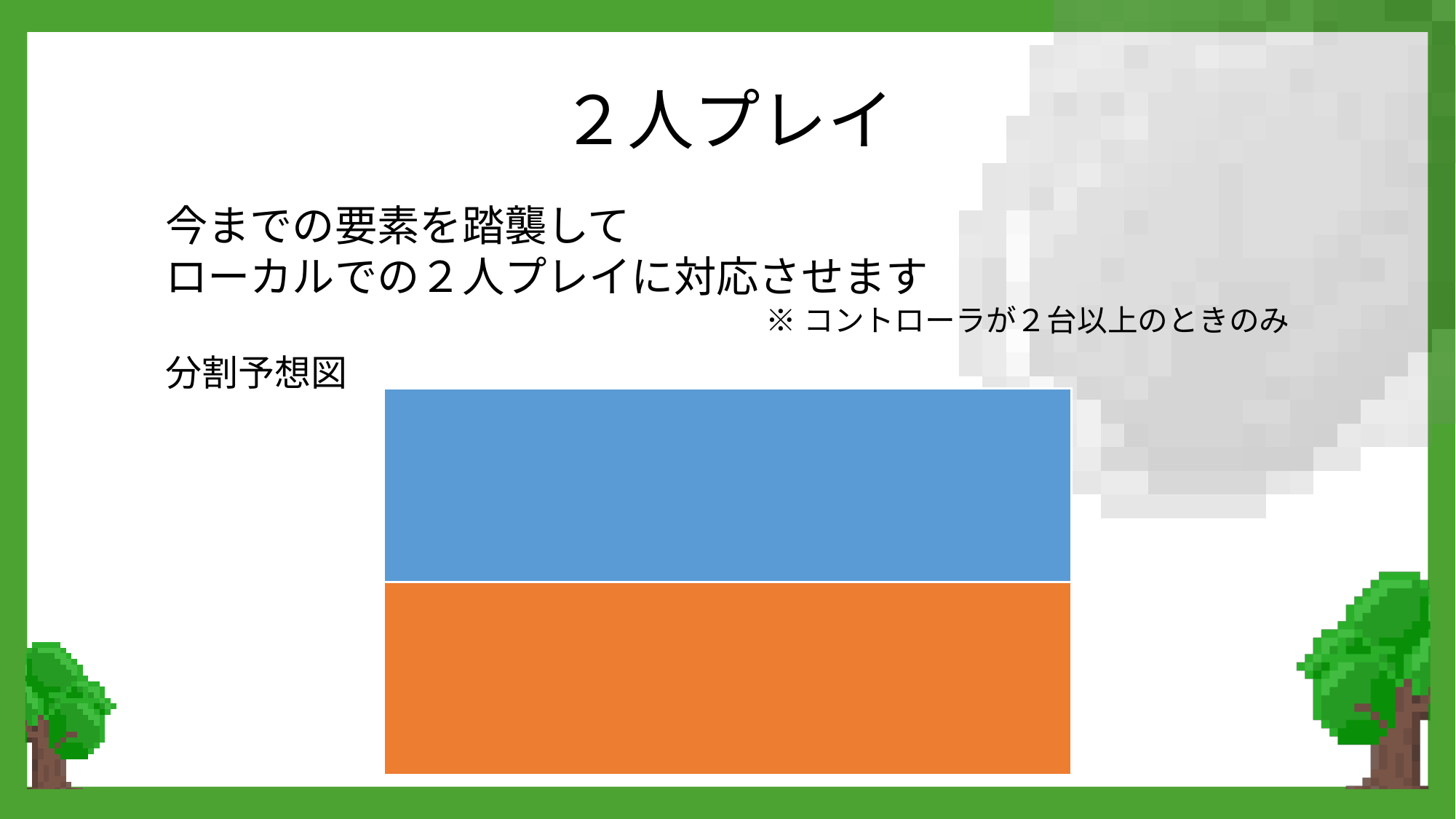

# ２人プレイ
今までの要素を踏襲して
ローカルでの２人プレイに対応させます
※コントローラが２台以上のときのみ
分割予想図